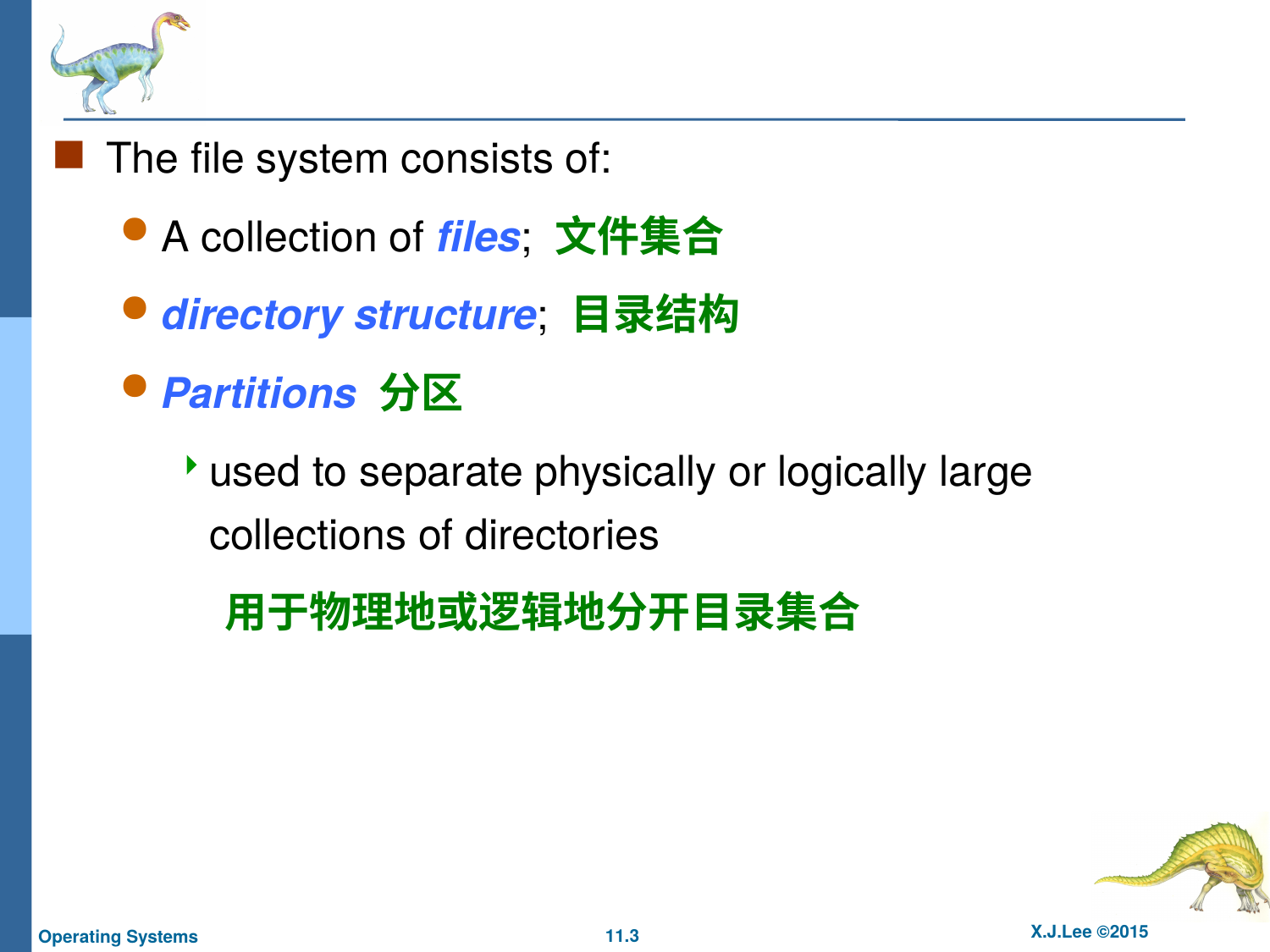

The file system consists of:
A collection of files; 文件集合
directory structure; 目录结构
Partitions 分区
used to separate physically or logically large collections of directories
用于物理地或逻辑地分开目录集合